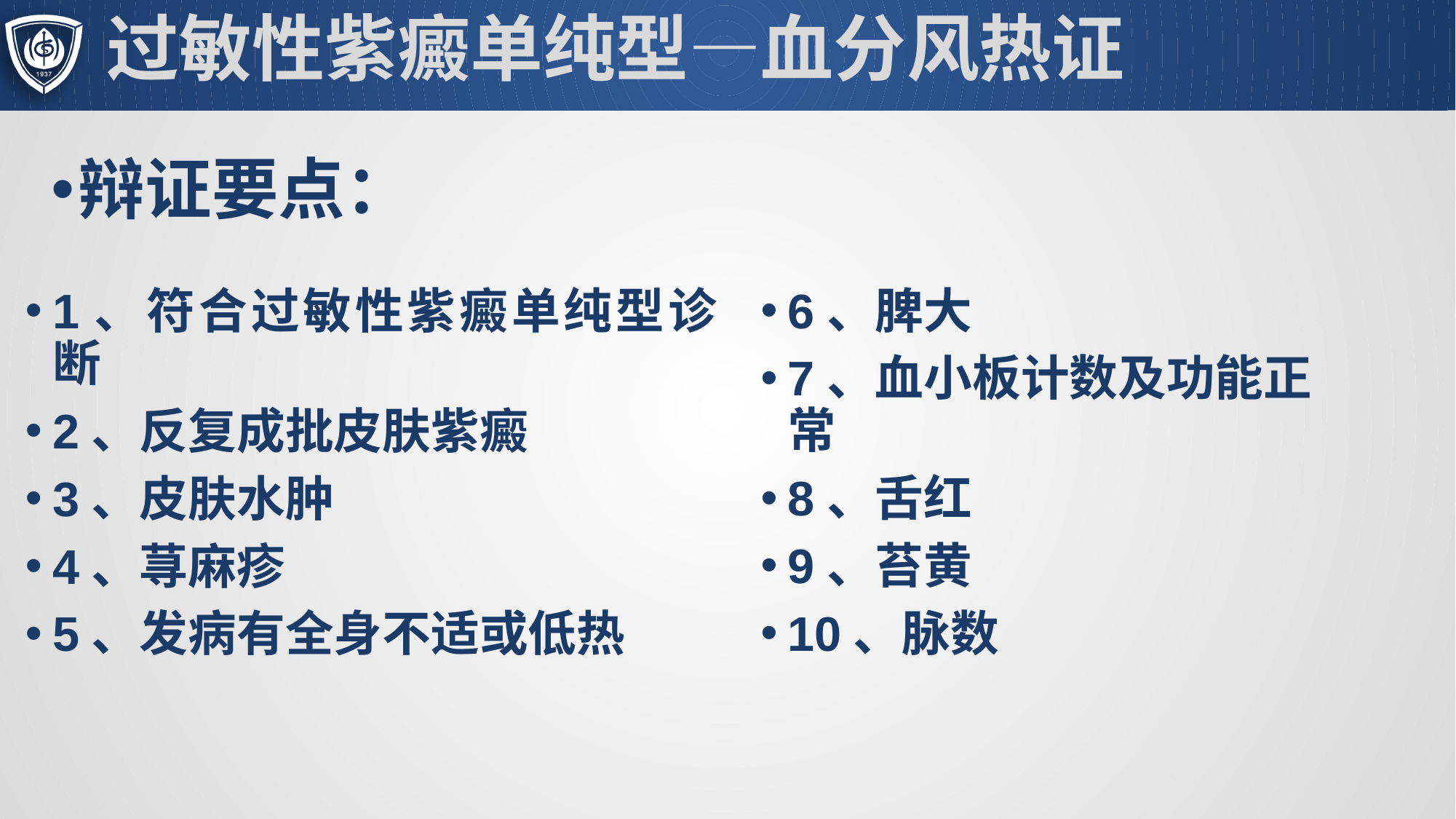

# 过敏性紫癜单纯型—血分风热证
辩证要点：

6、脾大
7、血小板计数及功能正常
8、舌红
9、苔黄
10、脉数
1、符合过敏性紫癜单纯型诊断
2、反复成批皮肤紫癜
3、皮肤水肿
4、荨麻疹
5、发病有全身不适或低热